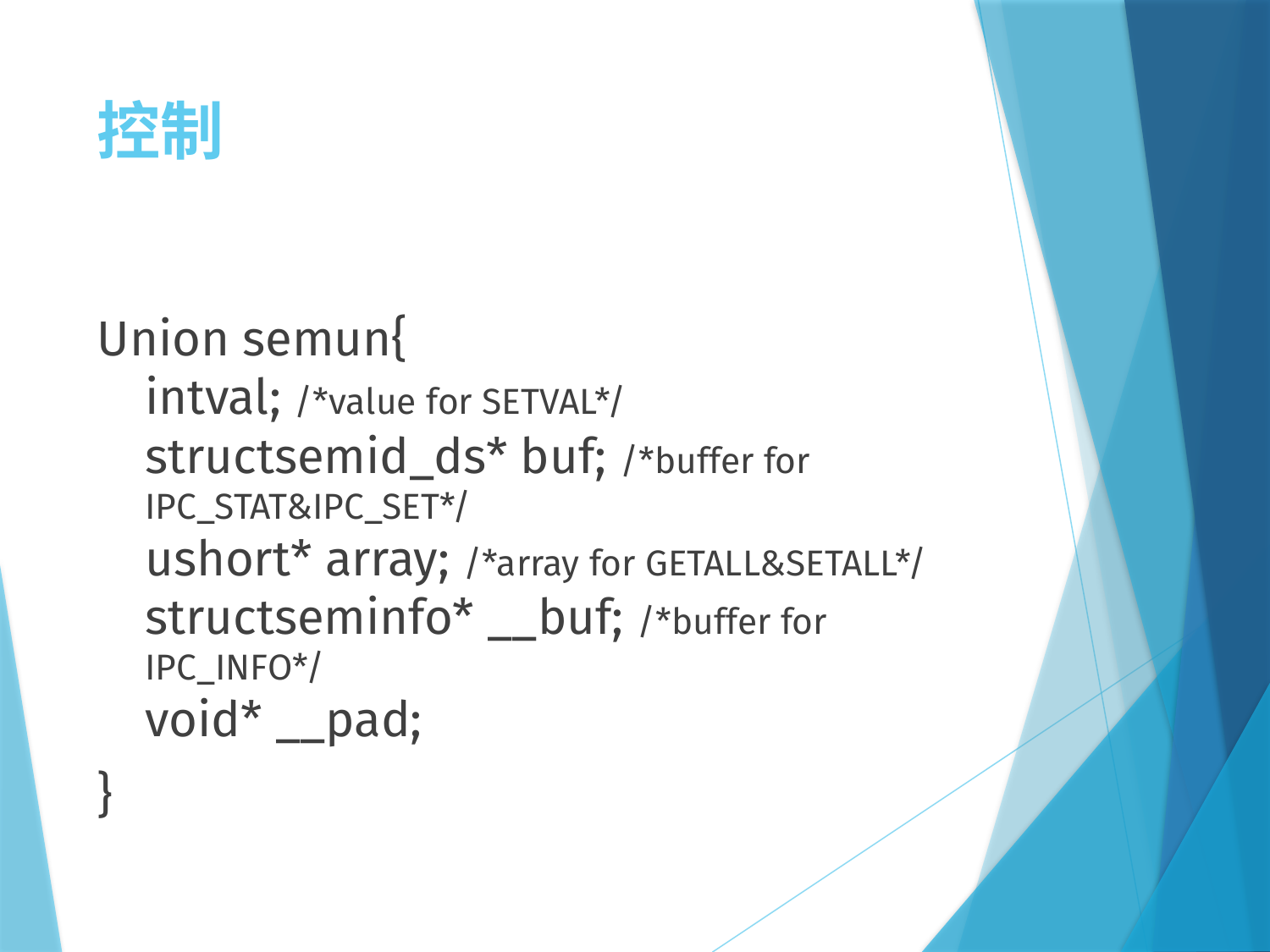

# 控制
Union semun{
intval; /*value for SETVAL*/
structsemid_ds* buf; /*buffer for IPC_STAT&IPC_SET*/
ushort* array; /*array for GETALL&SETALL*/
structseminfo* __buf; /*buffer for IPC_INFO*/
void* __pad;
}